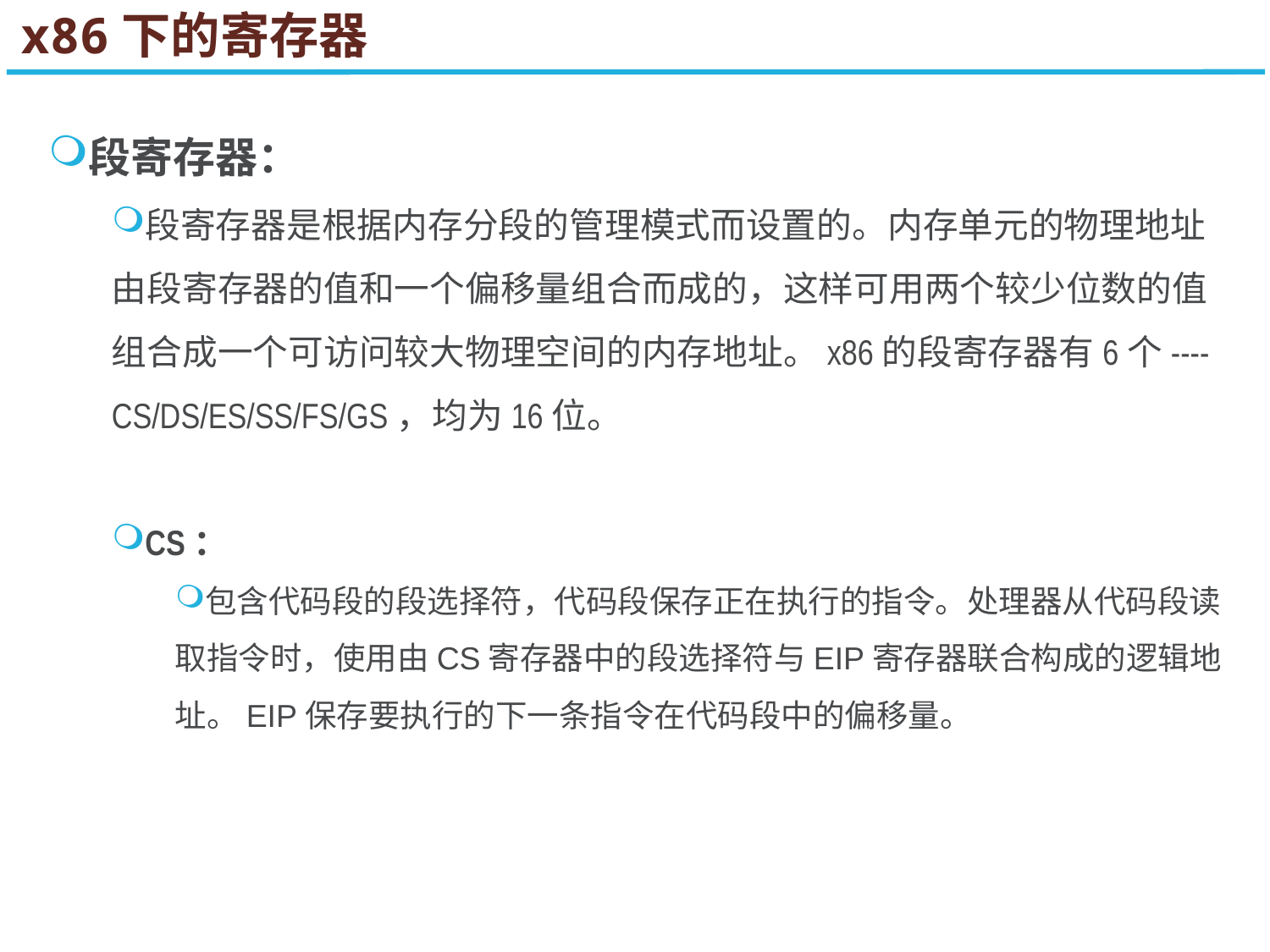

x86下的寄存器
段寄存器：
段寄存器是根据内存分段的管理模式而设置的。内存单元的物理地址由段寄存器的值和一个偏移量组合而成的，这样可用两个较少位数的值组合成一个可访问较大物理空间的内存地址。x86的段寄存器有6个----CS/DS/ES/SS/FS/GS，均为16位。

CS：
包含代码段的段选择符，代码段保存正在执行的指令。处理器从代码段读取指令时，使用由CS寄存器中的段选择符与EIP寄存器联合构成的逻辑地址。EIP保存要执行的下一条指令在代码段中的偏移量。